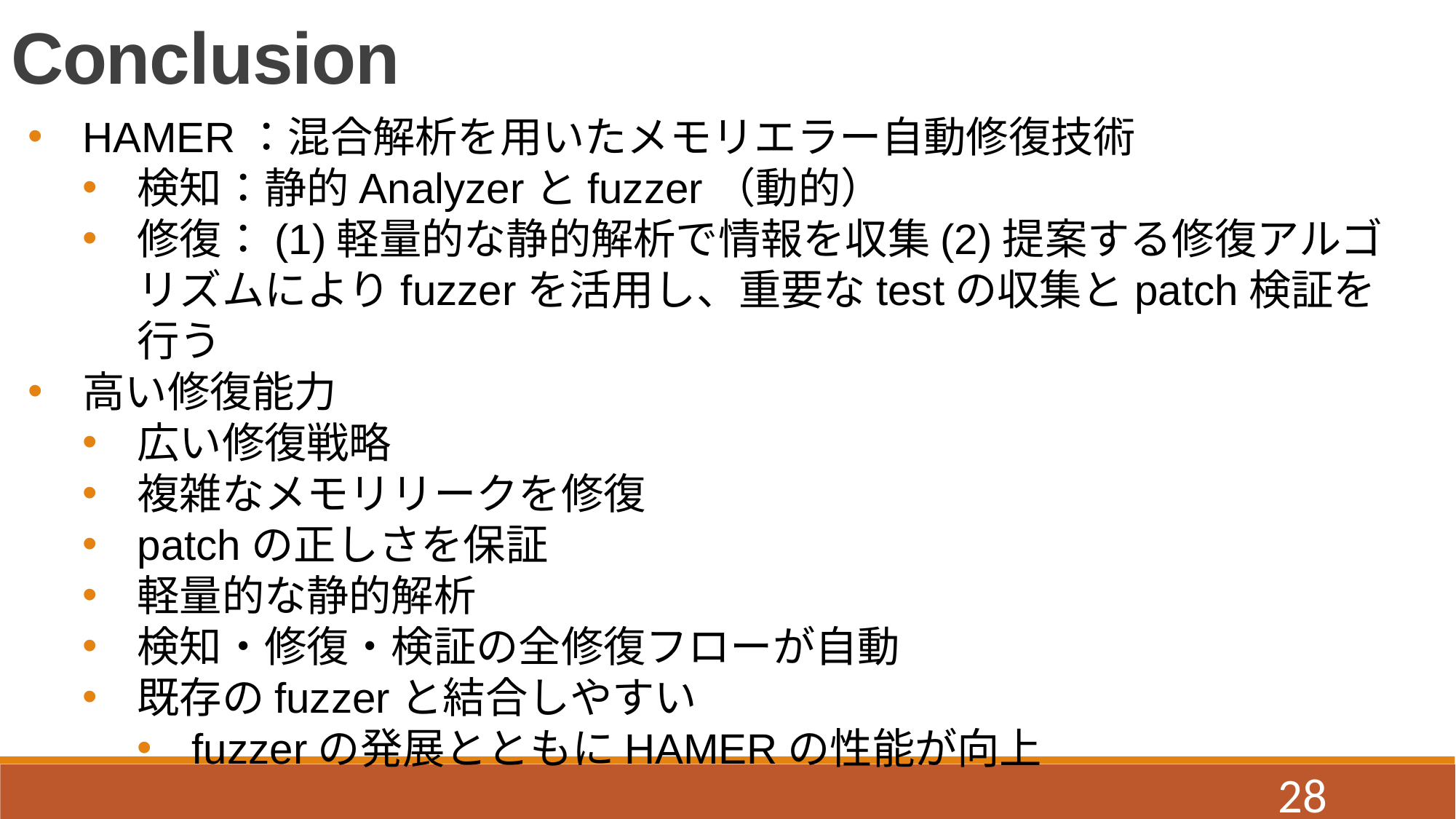

Conclusion
HAMER：混合解析を用いたメモリエラー自動修復技術
検知：静的Analyzerとfuzzer（動的）
修復：(1)軽量的な静的解析で情報を収集(2)提案する修復アルゴリズムによりfuzzerを活用し、重要なtestの収集とpatch検証を行う
高い修復能力
広い修復戦略
複雑なメモリリークを修復
patchの正しさを保証
軽量的な静的解析
検知・修復・検証の全修復フローが自動
既存のfuzzerと結合しやすい
fuzzerの発展とともにHAMERの性能が向上

28